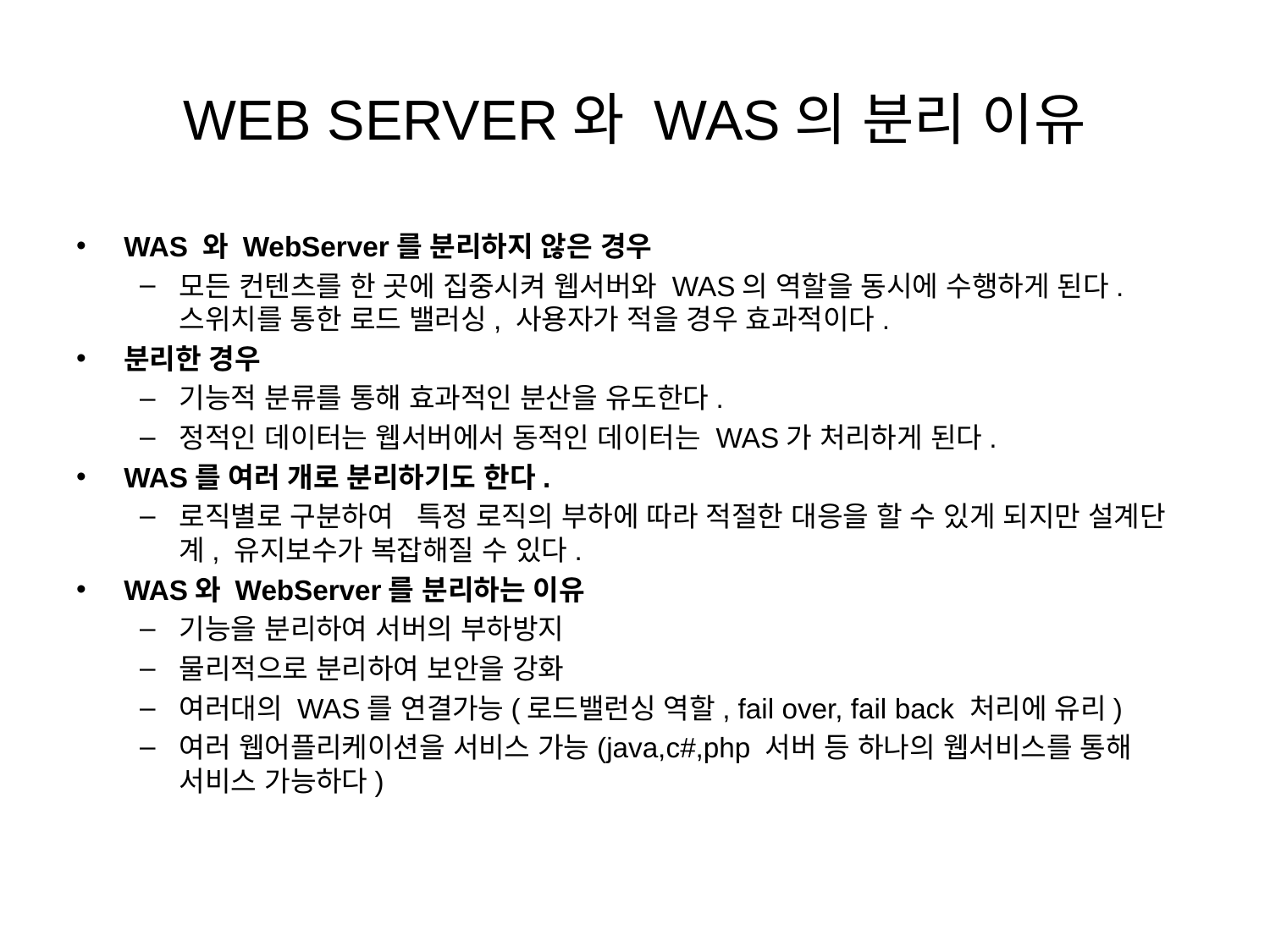

# WEB SERVER와 WAS의 분리 이유
WAS 와 WebServer를 분리하지 않은 경우
모든 컨텐츠를 한 곳에 집중시켜 웹서버와 WAS의 역할을 동시에 수행하게 된다. 스위치를 통한 로드 밸러싱, 사용자가 적을 경우 효과적이다.
분리한 경우
기능적 분류를 통해 효과적인 분산을 유도한다.
정적인 데이터는 웹서버에서 동적인 데이터는 WAS가 처리하게 된다.
WAS를 여러 개로 분리하기도 한다.
로직별로 구분하여   특정 로직의 부하에 따라 적절한 대응을 할 수 있게 되지만 설계단계, 유지보수가 복잡해질 수 있다.
WAS와 WebServer를 분리하는 이유
기능을 분리하여 서버의 부하방지
물리적으로 분리하여 보안을 강화
여러대의 WAS를 연결가능(로드밸런싱 역할, fail over, fail back 처리에 유리)
여러 웹어플리케이션을 서비스 가능(java,c#,php 서버 등 하나의 웹서비스를 통해 서비스 가능하다)